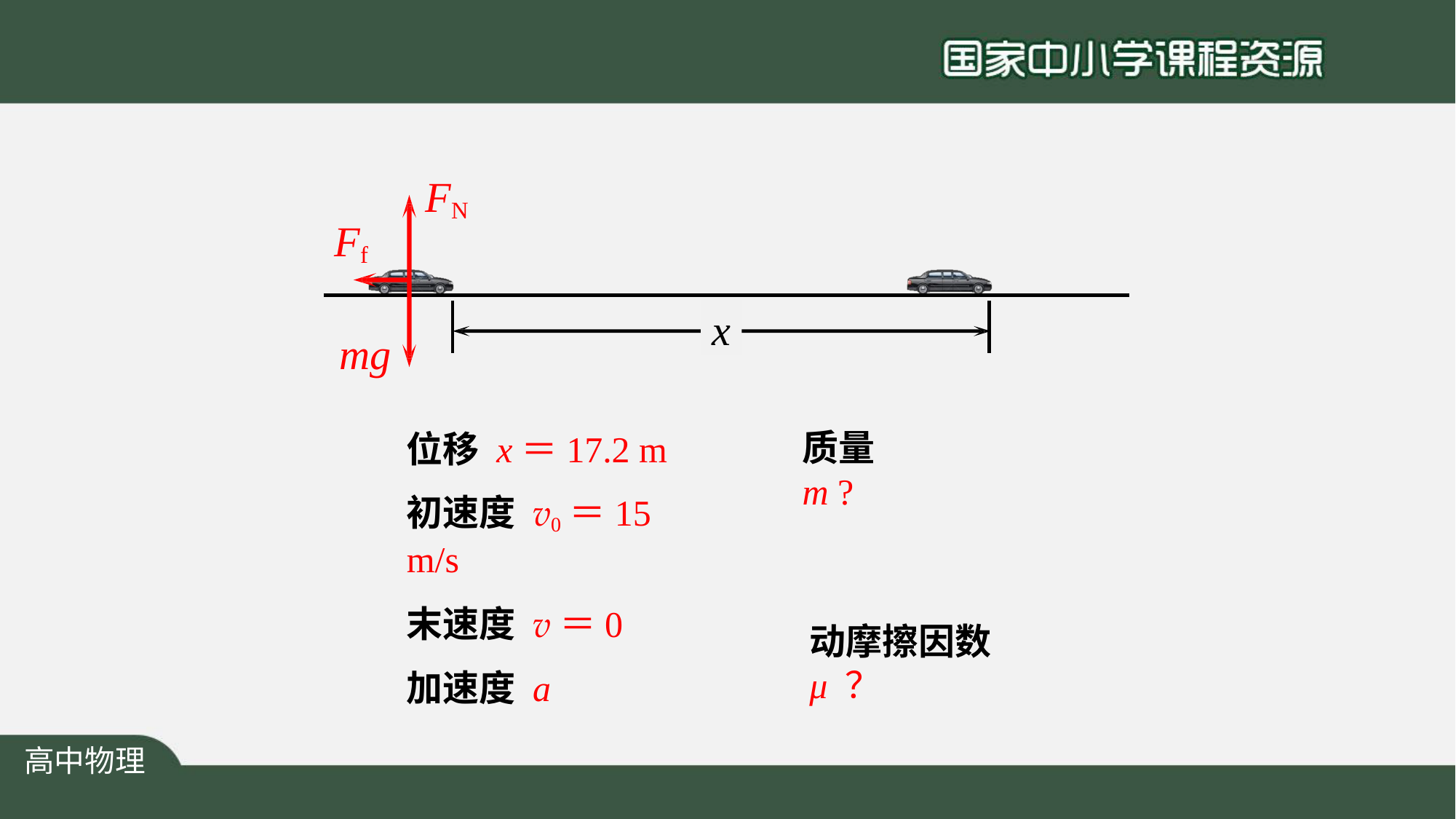

FN
Ff

x

mg

位移 x＝17.2 m
初速度 v0＝15 m/s
末速度 v＝0
加速度 a
质量 m ?
动摩擦因数 μ ？
高中物理